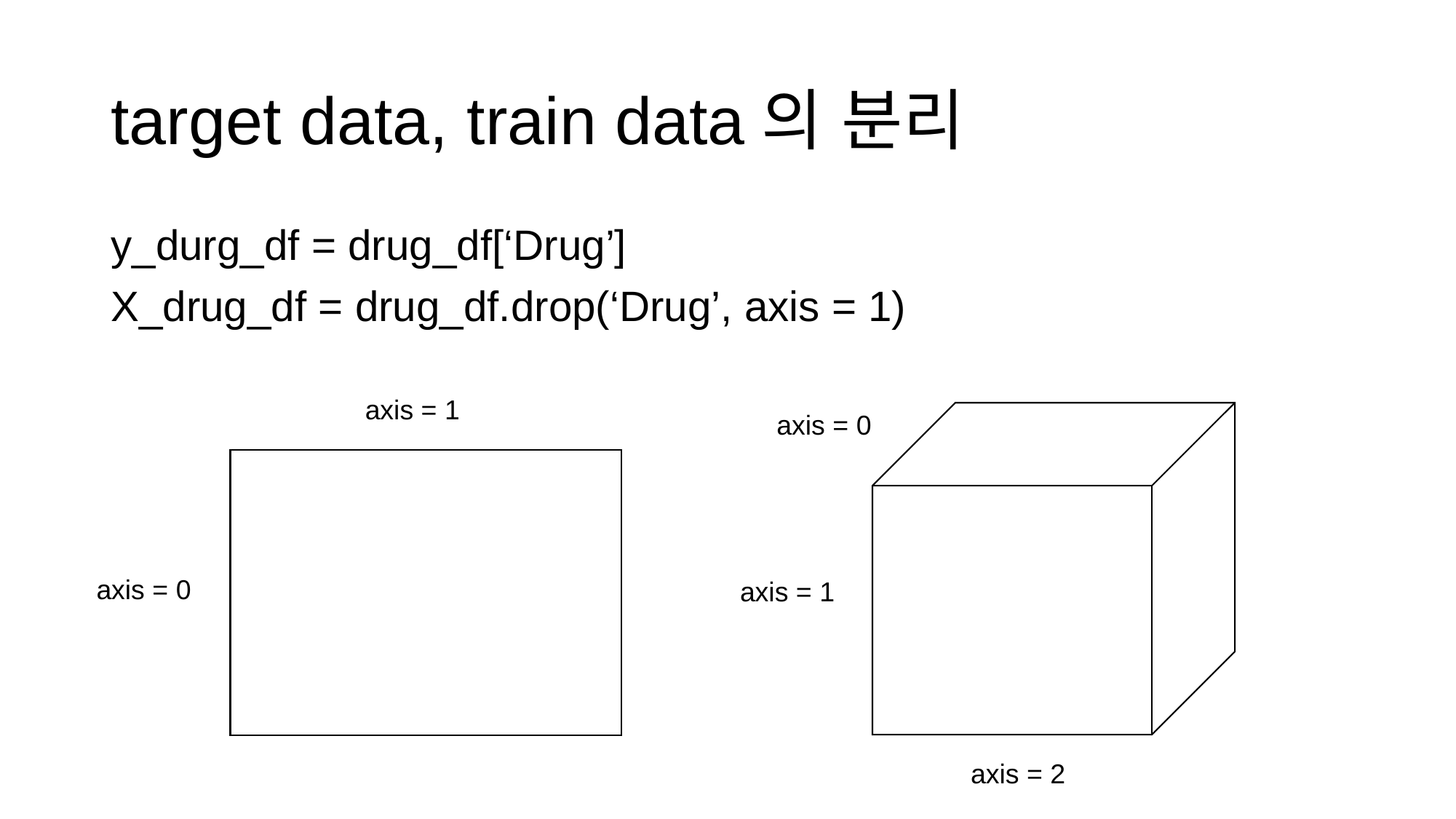

# target data, train data의 분리
y_durg_df = drug_df[‘Drug’]
X_drug_df = drug_df.drop(‘Drug’, axis = 1)
axis = 1
axis = 0

axis = 0
axis = 1
axis = 2